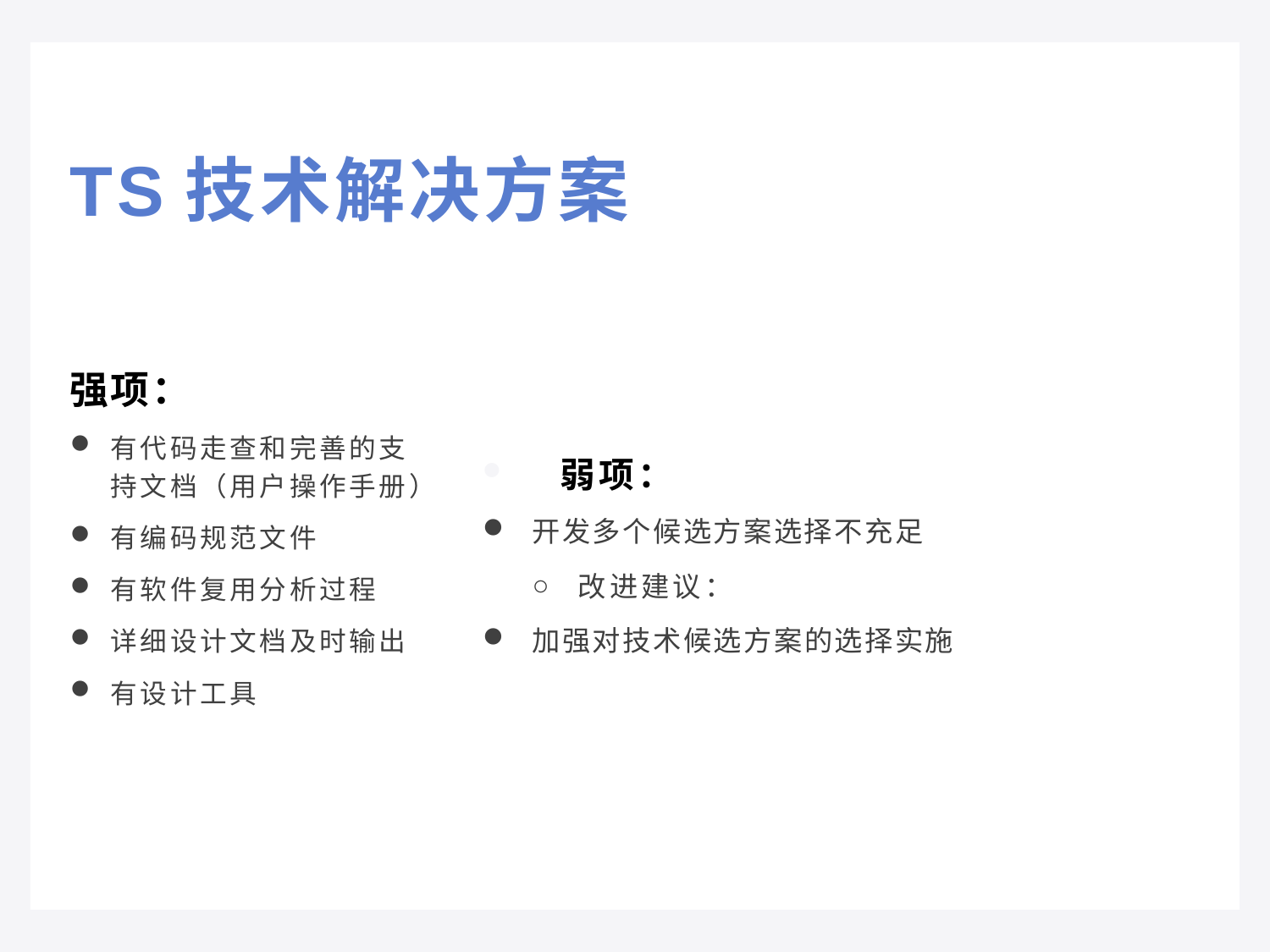

TS技术解决方案
强项：
弱项：
有代码走查和完善的支持文档（用户操作手册）
有编码规范文件
有软件复用分析过程
详细设计文档及时输出
有设计工具
开发多个候选方案选择不充足
改进建议：
加强对技术候选方案的选择实施